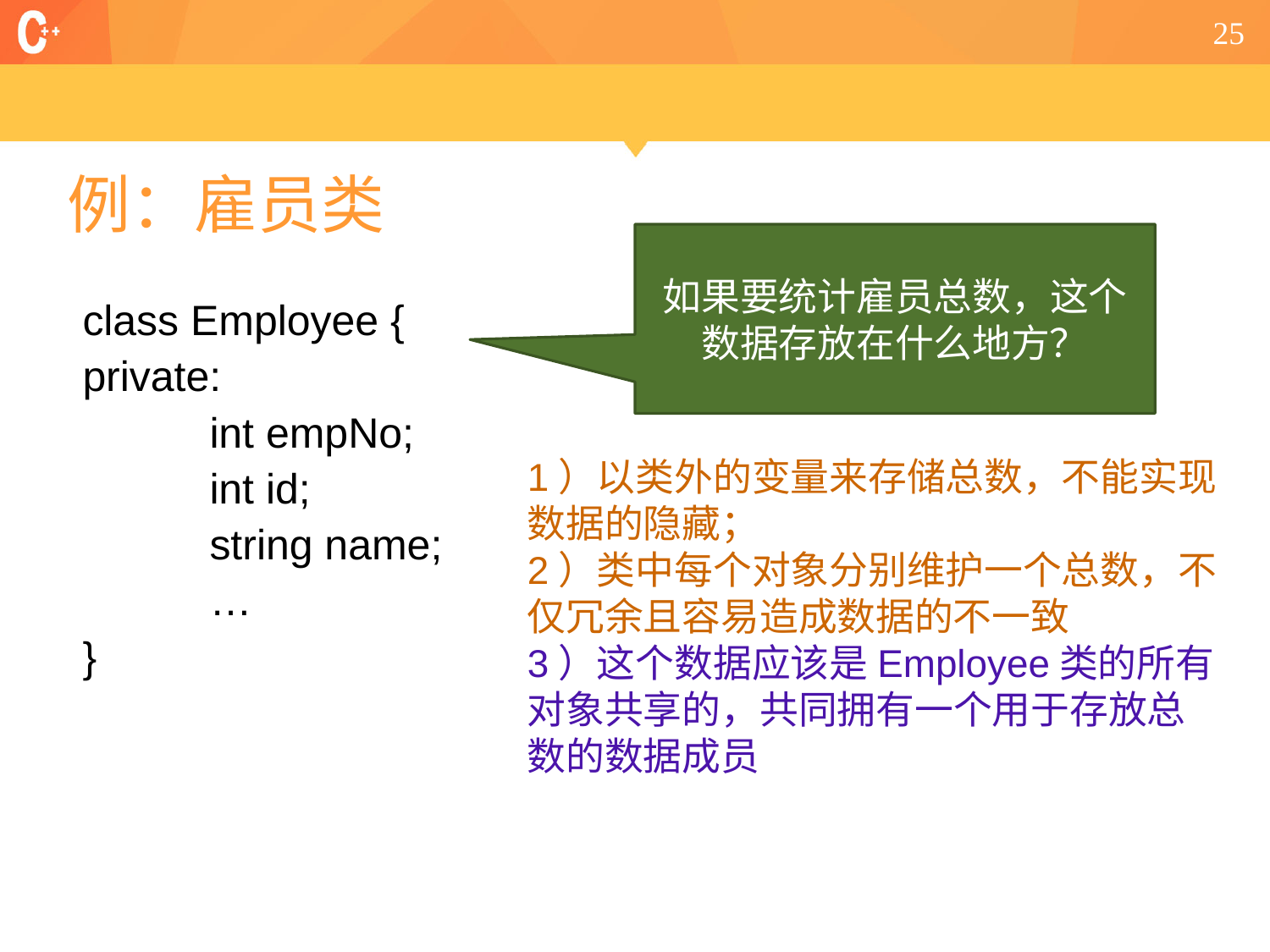

25
# 例：雇员类
如果要统计雇员总数，这个数据存放在什么地方？
class Employee {
private:
	int empNo;
	int id;
	string name;
	…
}
1）以类外的变量来存储总数，不能实现数据的隐藏；
2）类中每个对象分别维护一个总数，不仅冗余且容易造成数据的不一致
3）这个数据应该是Employee类的所有对象共享的，共同拥有一个用于存放总数的数据成员